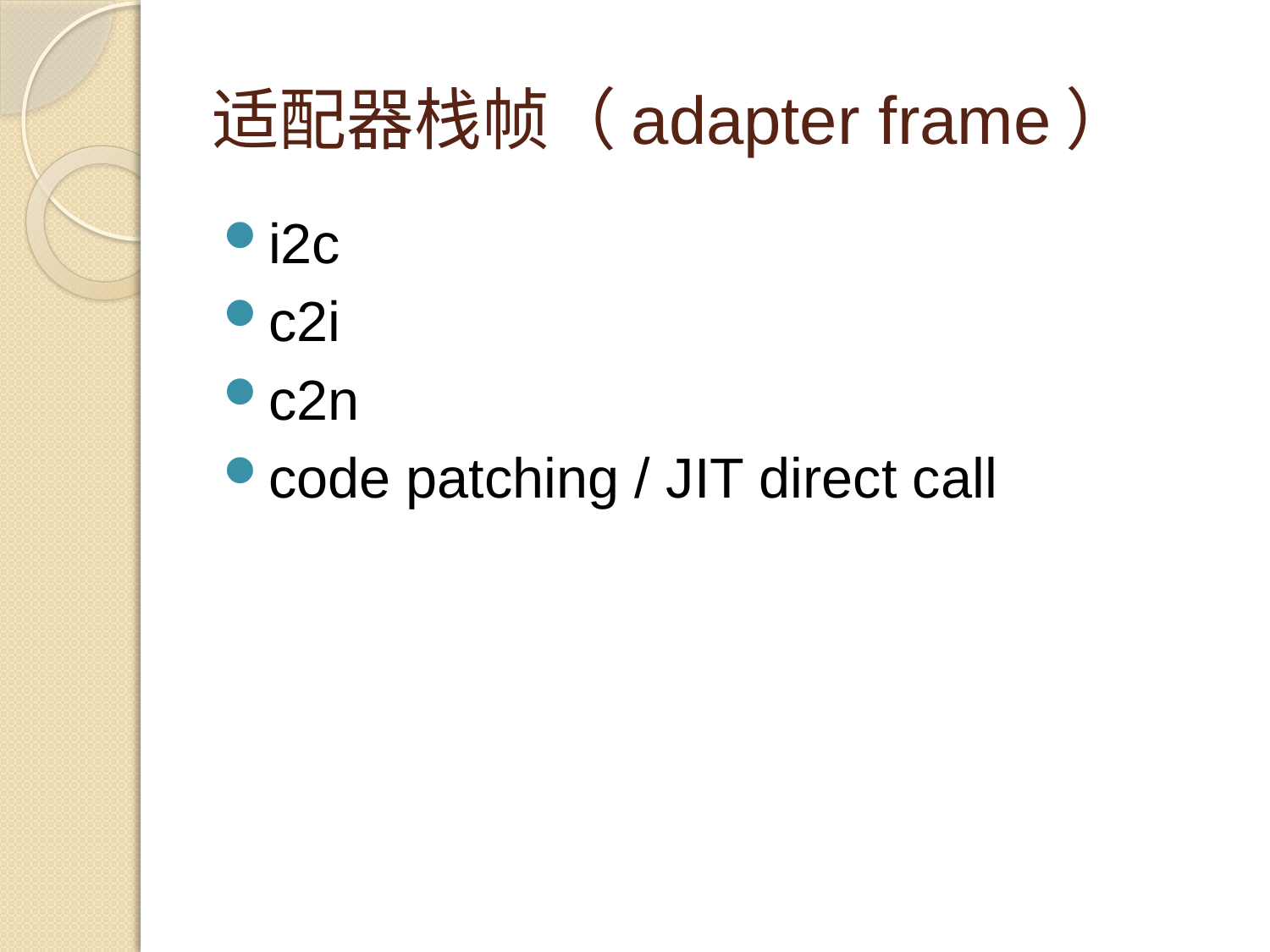

# 适配器栈帧（adapter frame）
i2c
c2i
c2n
code patching / JIT direct call